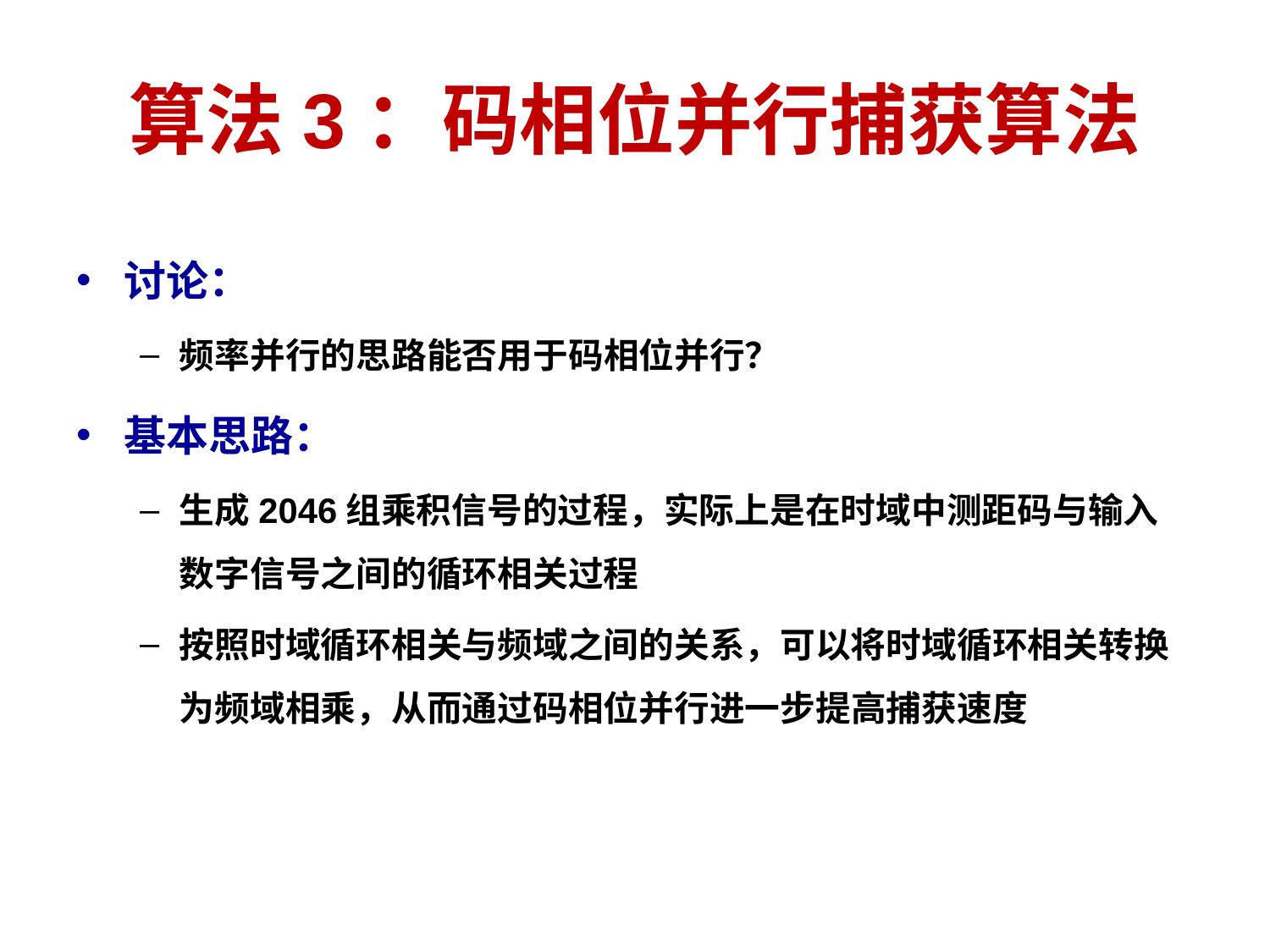

# 算法3：码相位并行捕获算法
讨论：
频率并行的思路能否用于码相位并行？
基本思路：
生成2046组乘积信号的过程，实际上是在时域中测距码与输入数字信号之间的循环相关过程
按照时域循环相关与频域之间的关系，可以将时域循环相关转换为频域相乘，从而通过码相位并行进一步提高捕获速度